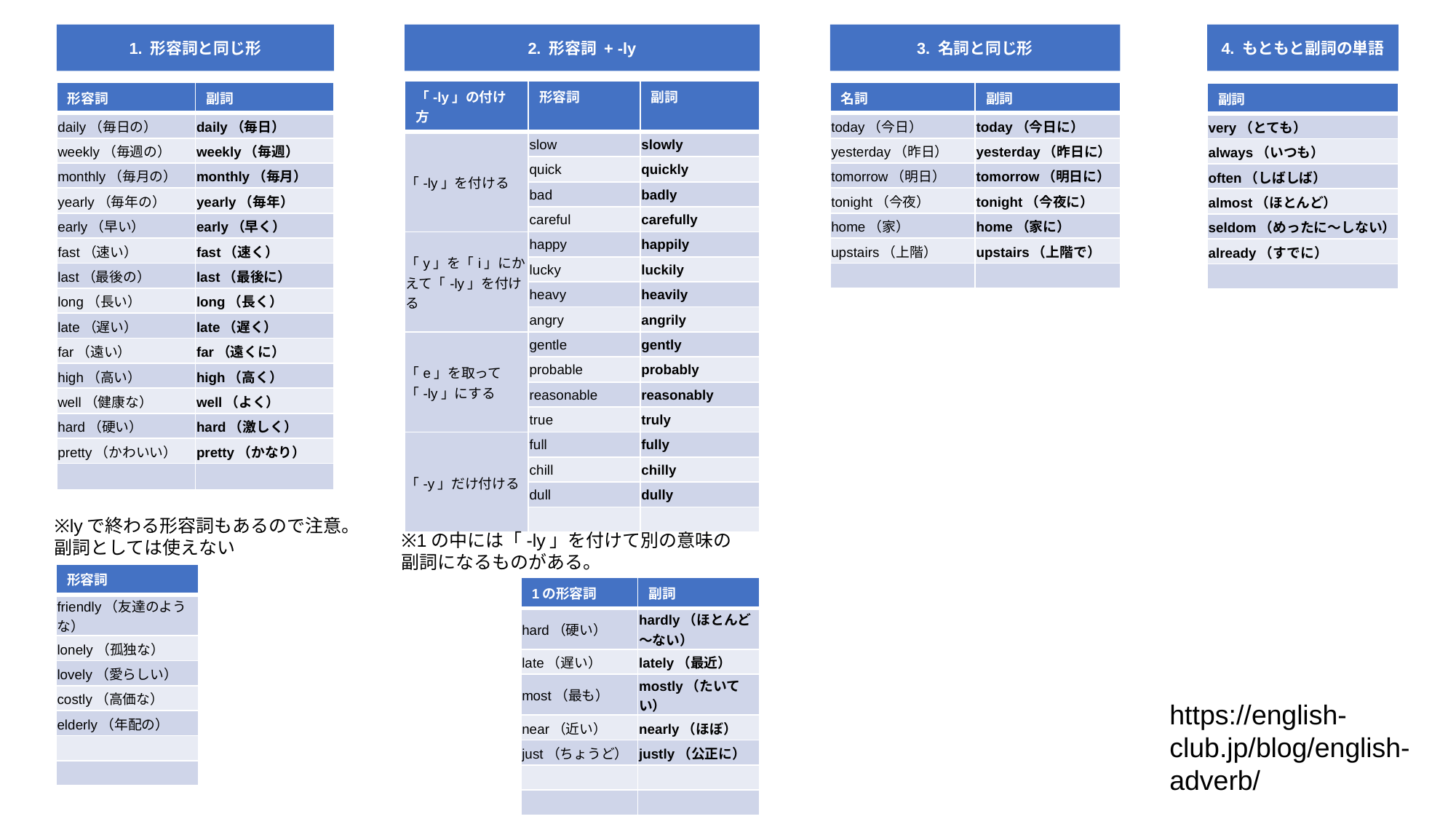

3. 名詞と同じ形
4. もともと副詞の単語
1. 形容詞と同じ形
2. 形容詞 + -ly
| 「-ly」の付け方 | 形容詞 | 副詞 |
| --- | --- | --- |
| 「-ly」を付ける | slow | slowly |
|  | quick | quickly |
|  | bad | badly |
|  | careful | carefully |
| 「y」を「i」にかえて「-ly」を付ける | happy | happily |
|  | lucky | luckily |
|  | heavy | heavily |
|  | angry | angrily |
| 「e」を取って 「-ly」にする | gentle | gently |
|  | probable | probably |
|  | reasonable | reasonably |
|  | true | truly |
| 「-y」だけ付ける | full | fully |
|  | chill | chilly |
|  | dull | dully |
|  |  |  |
| 形容詞 | 副詞 |
| --- | --- |
| daily（毎日の） | daily（毎日） |
| weekly（毎週の） | weekly（毎週） |
| monthly（毎月の） | monthly（毎月） |
| yearly（毎年の） | yearly（毎年） |
| early（早い） | early（早く） |
| fast（速い） | fast（速く） |
| last（最後の） | last（最後に） |
| long（長い） | long（長く） |
| late（遅い） | late（遅く） |
| far（遠い） | far（遠くに） |
| high（高い） | high（高く） |
| well（健康な） | well（よく） |
| hard（硬い） | hard（激しく） |
| pretty（かわいい） | pretty（かなり） |
|  |  |
| 名詞 | 副詞 |
| --- | --- |
| today（今日） | today（今日に） |
| yesterday（昨日） | yesterday（昨日に） |
| tomorrow（明日） | tomorrow（明日に） |
| tonight（今夜） | tonight（今夜に） |
| home（家） | home（家に） |
| upstairs（上階） | upstairs（上階で） |
|  |  |
| 副詞 |
| --- |
| very（とても） |
| always（いつも） |
| often（しばしば） |
| almost（ほとんど） |
| seldom（めったに～しない） |
| already（すでに） |
|  |
※lyで終わる形容詞もあるので注意。
副詞としては使えない
※1の中には「-ly」を付けて別の意味の副詞になるものがある。
| 形容詞 |
| --- |
| friendly（友達のような） |
| lonely（孤独な） |
| lovely（愛らしい） |
| costly（高価な） |
| elderly（年配の） |
|  |
|  |
| 1の形容詞 | 副詞 |
| --- | --- |
| hard（硬い） | hardly（ほとんど～ない） |
| late（遅い） | lately（最近） |
| most（最も） | mostly（たいてい） |
| near（近い） | nearly（ほぼ） |
| just（ちょうど） | justly（公正に） |
|  |  |
|  |  |
https://english-club.jp/blog/english-adverb/